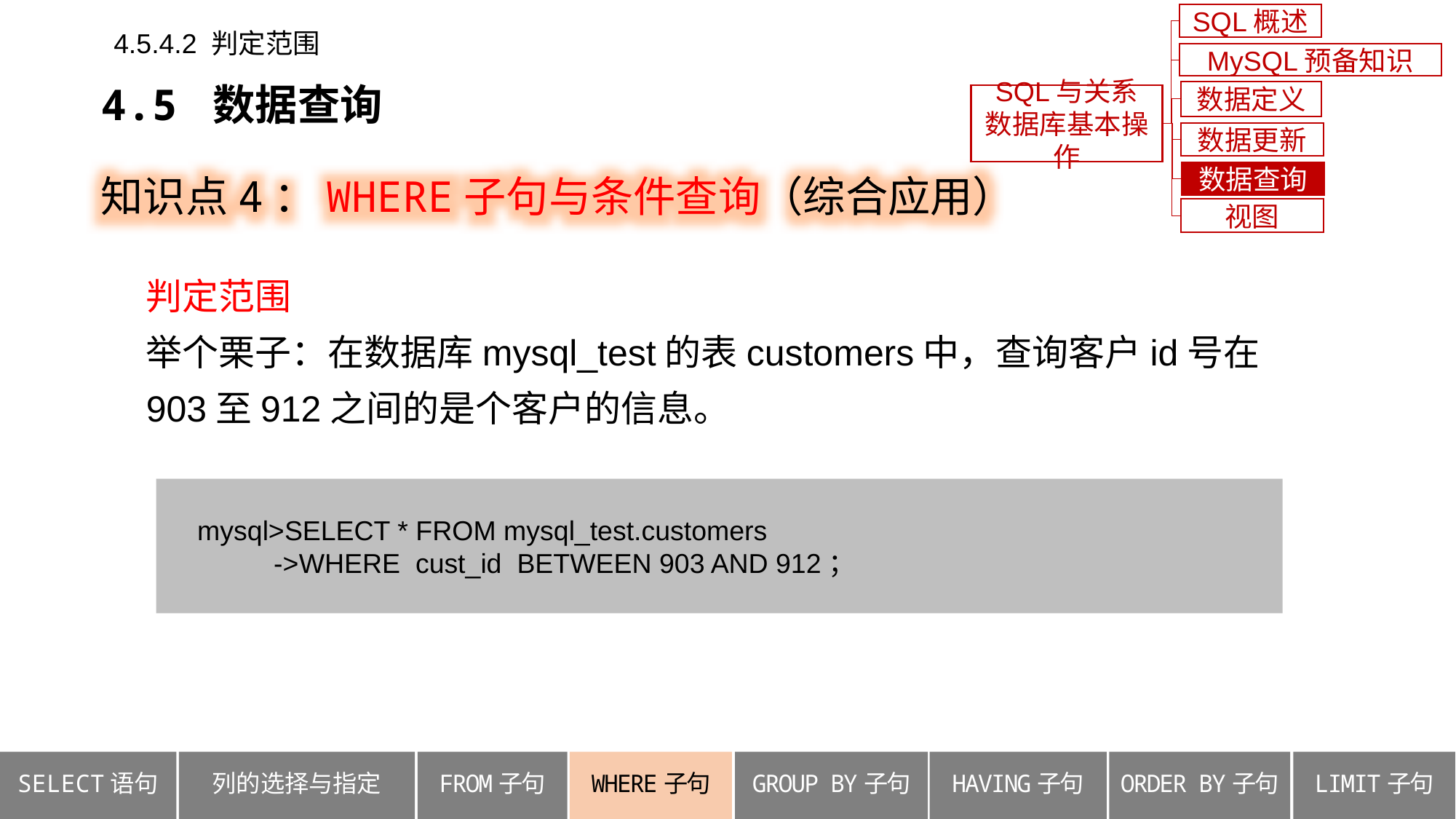

SQL概述
4.5.4.2 判定范围
MySQL预备知识
4.5 数据查询
数据定义
SQL与关系数据库基本操作
数据更新
知识点4：WHERE子句与条件查询（综合应用）
数据查询
视图
判定范围
举个栗子：在数据库mysql_test的表customers中，查询客户id号在903至912之间的是个客户的信息。
    mysql>SELECT * FROM mysql_test.customers
              ->WHERE  cust_id  BETWEEN 903 AND 912；
列的选择与指定
ORDER BY子句
SELECT语句
FROM子句
WHERE子句
GROUP BY子句
HAVING子句
LIMIT子句